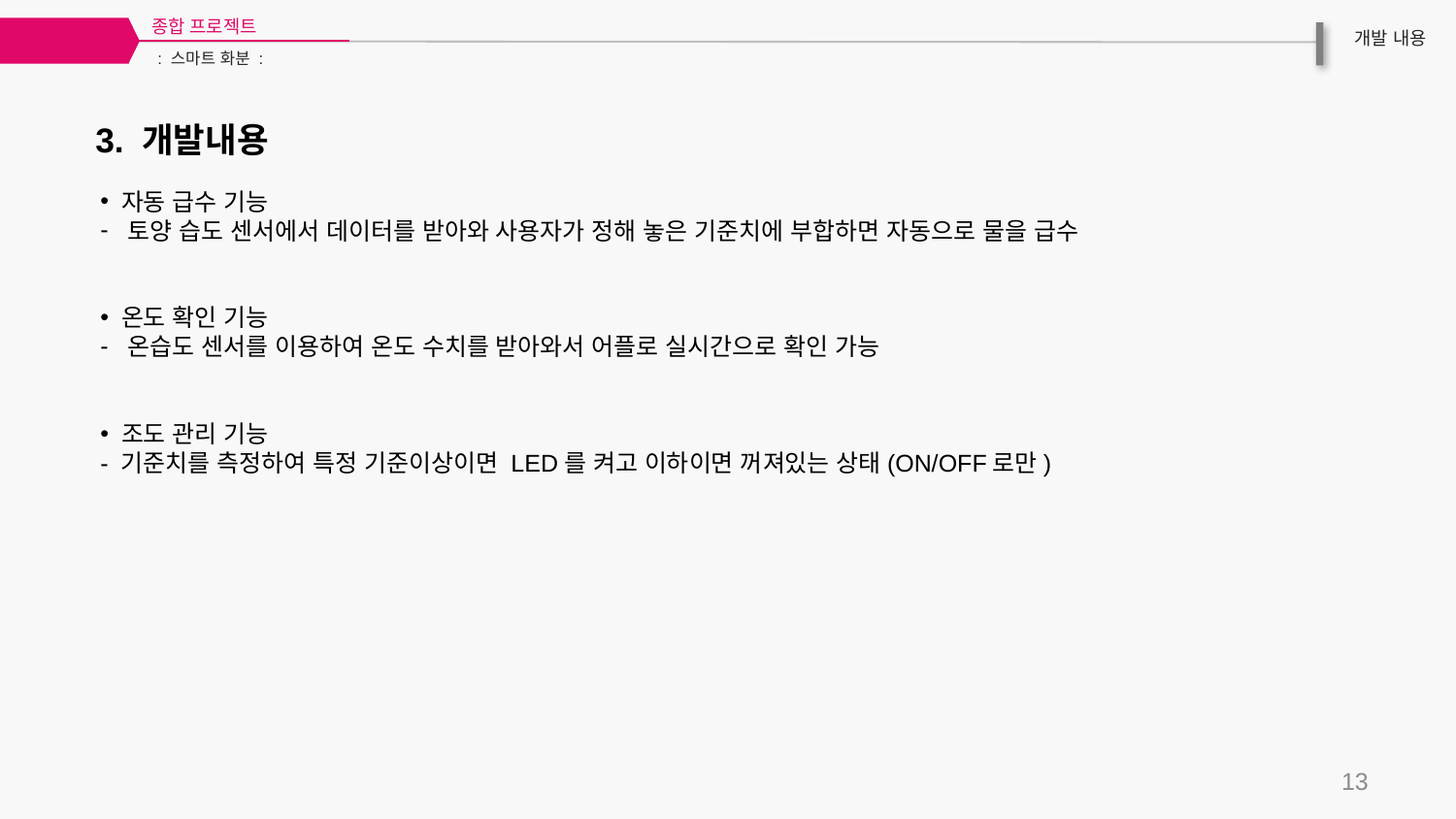

종합 프로젝트

03
개발 내용

: 스마트 화분 :
3. 개발내용
 자동 급수 기능
토양 습도 센서에서 데이터를 받아와 사용자가 정해 놓은 기준치에 부합하면 자동으로 물을 급수

 온도 확인 기능
온습도 센서를 이용하여 온도 수치를 받아와서 어플로 실시간으로 확인 가능

 조도 관리 기능
- 기준치를 측정하여 특정 기준이상이면 LED를 켜고 이하이면 꺼져있는 상태(ON/OFF로만)

13